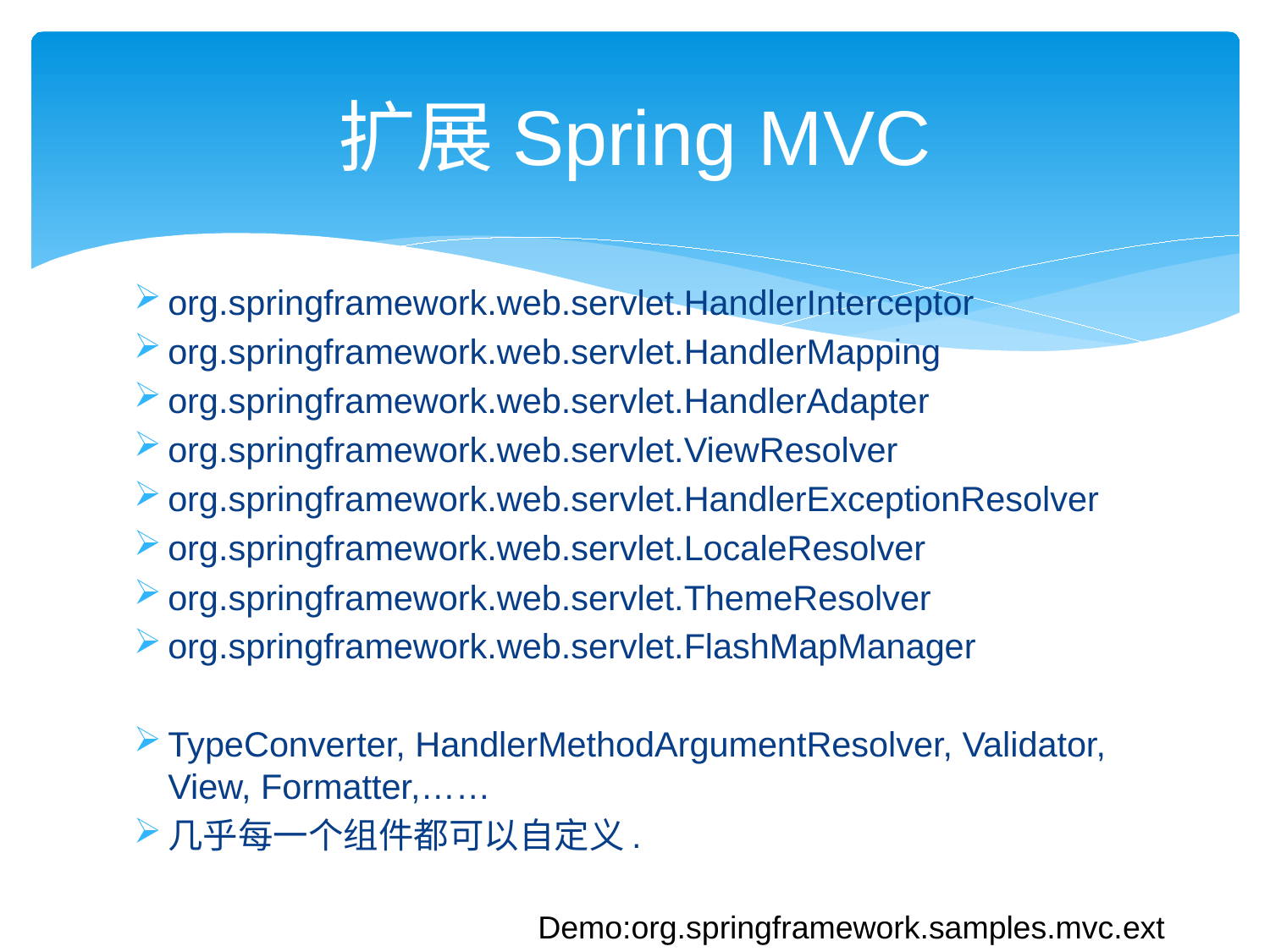

# 扩展Spring MVC
org.springframework.web.servlet.HandlerInterceptor
org.springframework.web.servlet.HandlerMapping
org.springframework.web.servlet.HandlerAdapter
org.springframework.web.servlet.ViewResolver
org.springframework.web.servlet.HandlerExceptionResolver
org.springframework.web.servlet.LocaleResolver
org.springframework.web.servlet.ThemeResolver
org.springframework.web.servlet.FlashMapManager

TypeConverter, HandlerMethodArgumentResolver, Validator, View, Formatter,……
几乎每一个组件都可以自定义.
Demo:org.springframework.samples.mvc.ext